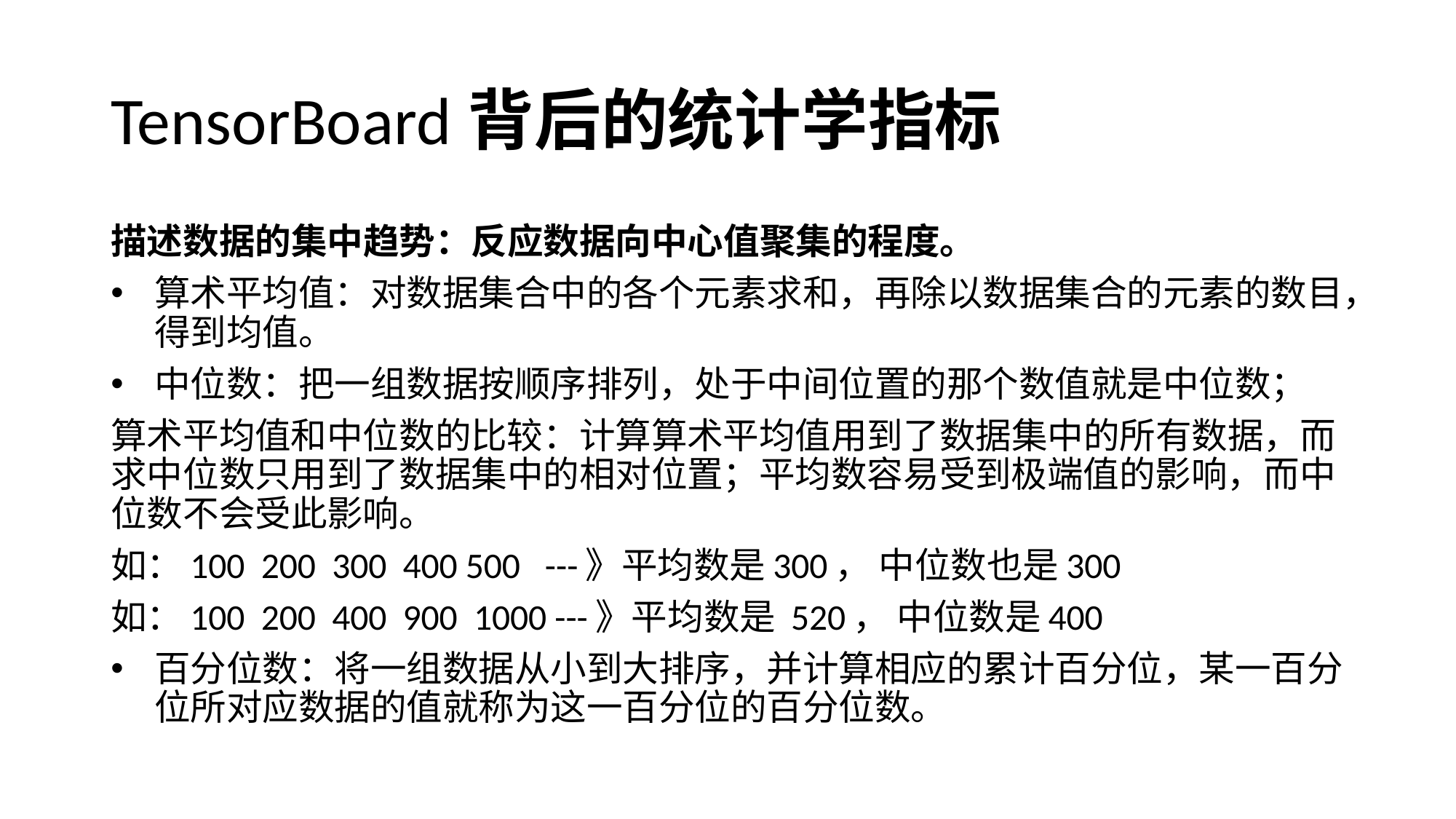

# TensorBoard背后的统计学指标
描述数据的集中趋势：反应数据向中心值聚集的程度。
算术平均值：对数据集合中的各个元素求和，再除以数据集合的元素的数目，得到均值。
中位数：把一组数据按顺序排列，处于中间位置的那个数值就是中位数；
算术平均值和中位数的比较：计算算术平均值用到了数据集中的所有数据，而求中位数只用到了数据集中的相对位置；平均数容易受到极端值的影响，而中位数不会受此影响。
如：100  200  300  400 500   ---》平均数是300， 中位数也是300
如：100  200  400  900  1000 ---》平均数是 520， 中位数是400
百分位数：将一组数据从小到大排序，并计算相应的累计百分位，某一百分位所对应数据的值就称为这一百分位的百分位数。